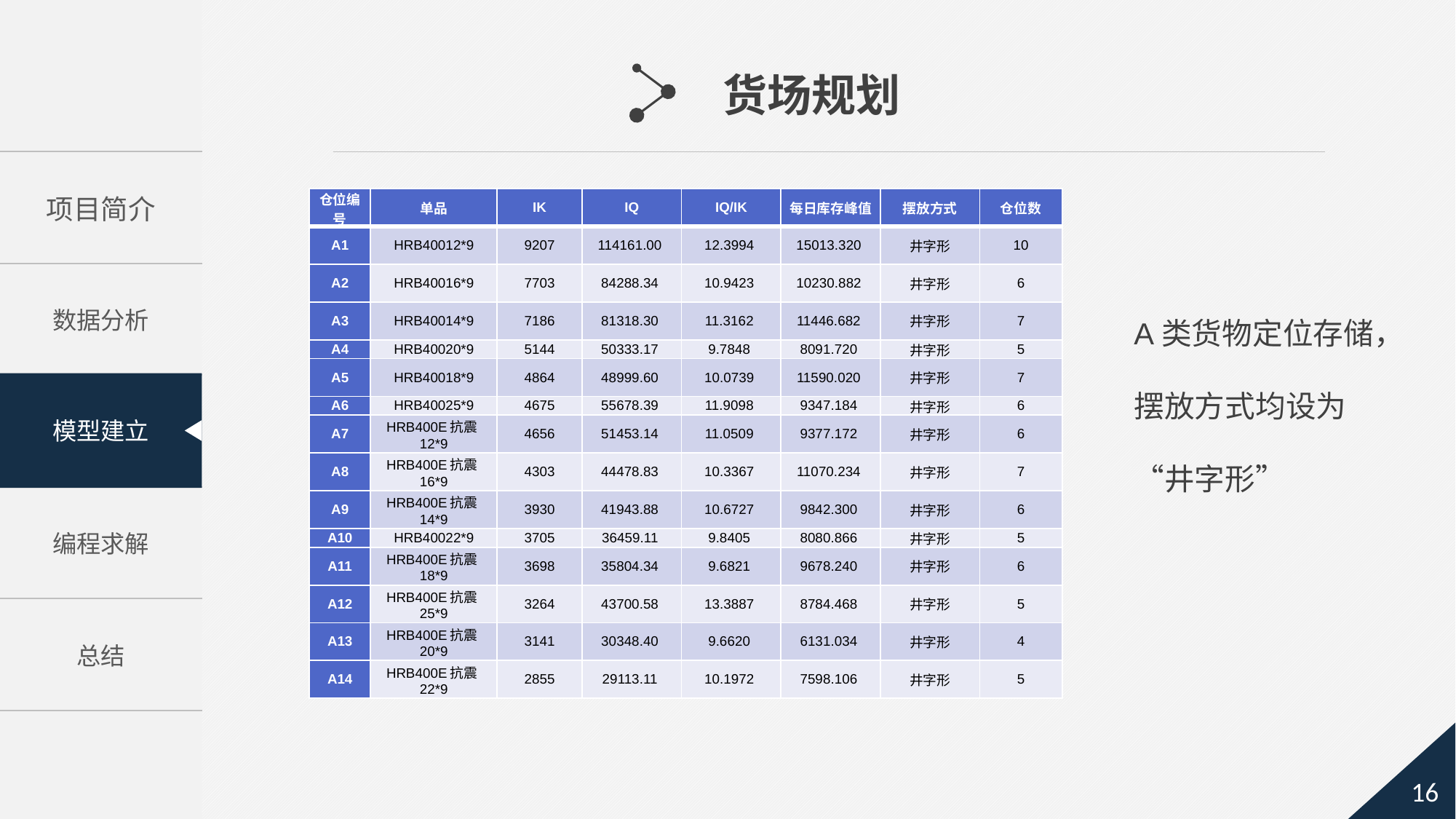

货场规划
| 仓位编号 | 单品 | IK | IQ | IQ/IK | 每日库存峰值 | 摆放方式 | 仓位数 |
| --- | --- | --- | --- | --- | --- | --- | --- |
| A1 | HRB40012\*9 | 9207 | 114161.00 | 12.3994 | 15013.320 | 井字形 | 10 |
| A2 | HRB40016\*9 | 7703 | 84288.34 | 10.9423 | 10230.882 | 井字形 | 6 |
| A3 | HRB40014\*9 | 7186 | 81318.30 | 11.3162 | 11446.682 | 井字形 | 7 |
| A4 | HRB40020\*9 | 5144 | 50333.17 | 9.7848 | 8091.720 | 井字形 | 5 |
| A5 | HRB40018\*9 | 4864 | 48999.60 | 10.0739 | 11590.020 | 井字形 | 7 |
| A6 | HRB40025\*9 | 4675 | 55678.39 | 11.9098 | 9347.184 | 井字形 | 6 |
| A7 | HRB400E抗震12\*9 | 4656 | 51453.14 | 11.0509 | 9377.172 | 井字形 | 6 |
| A8 | HRB400E抗震16\*9 | 4303 | 44478.83 | 10.3367 | 11070.234 | 井字形 | 7 |
| A9 | HRB400E抗震14\*9 | 3930 | 41943.88 | 10.6727 | 9842.300 | 井字形 | 6 |
| A10 | HRB40022\*9 | 3705 | 36459.11 | 9.8405 | 8080.866 | 井字形 | 5 |
| A11 | HRB400E抗震18\*9 | 3698 | 35804.34 | 9.6821 | 9678.240 | 井字形 | 6 |
| A12 | HRB400E抗震25\*9 | 3264 | 43700.58 | 13.3887 | 8784.468 | 井字形 | 5 |
| A13 | HRB400E抗震20\*9 | 3141 | 30348.40 | 9.6620 | 6131.034 | 井字形 | 4 |
| A14 | HRB400E抗震22\*9 | 2855 | 29113.11 | 10.1972 | 7598.106 | 井字形 | 5 |
A类货物定位存储，摆放方式均设为“井字形”